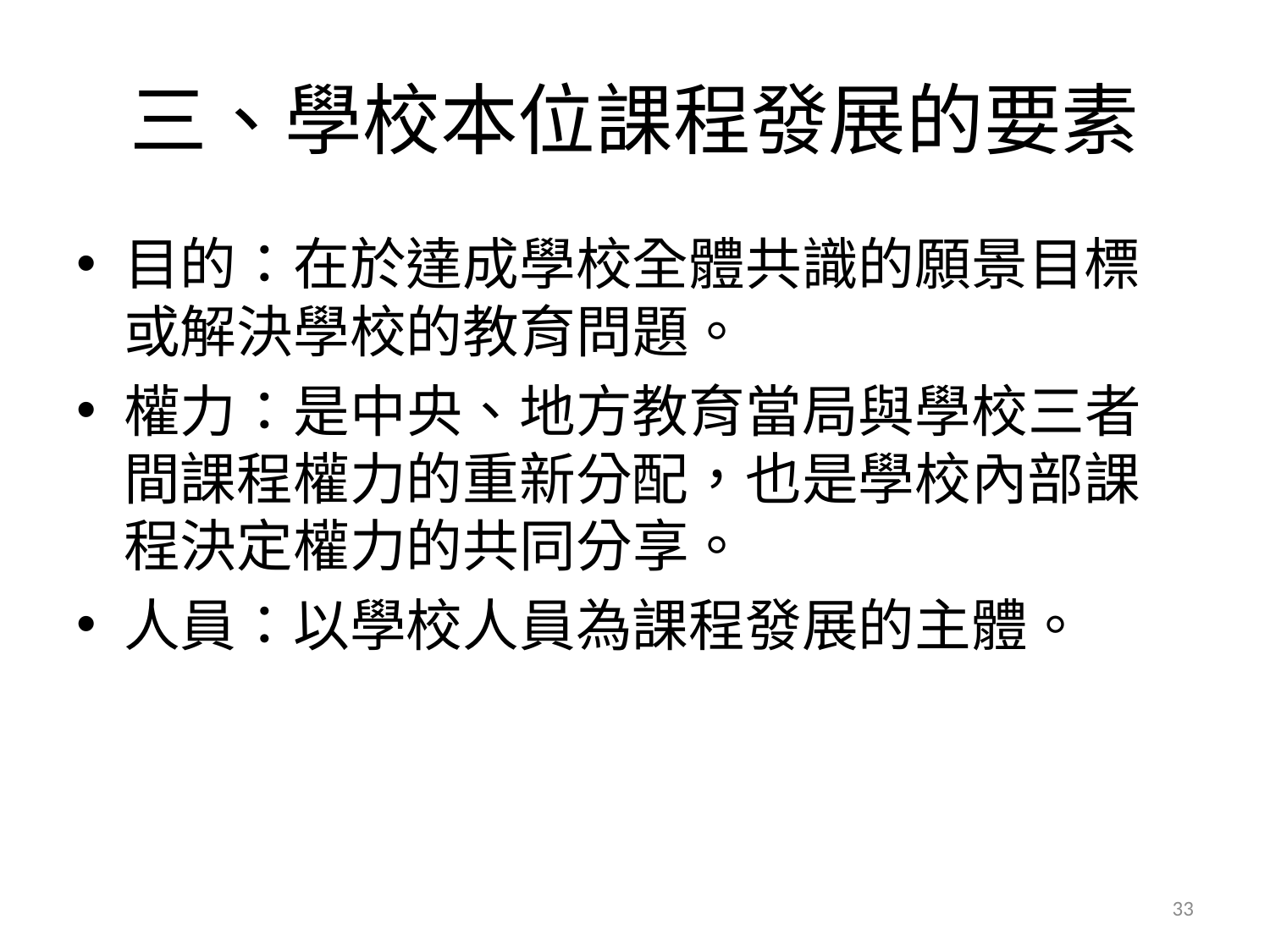

# 三、學校本位課程發展的要素
目的：在於達成學校全體共識的願景目標或解決學校的教育問題。
權力：是中央、地方教育當局與學校三者間課程權力的重新分配，也是學校內部課程決定權力的共同分享。
人員：以學校人員為課程發展的主體。
33